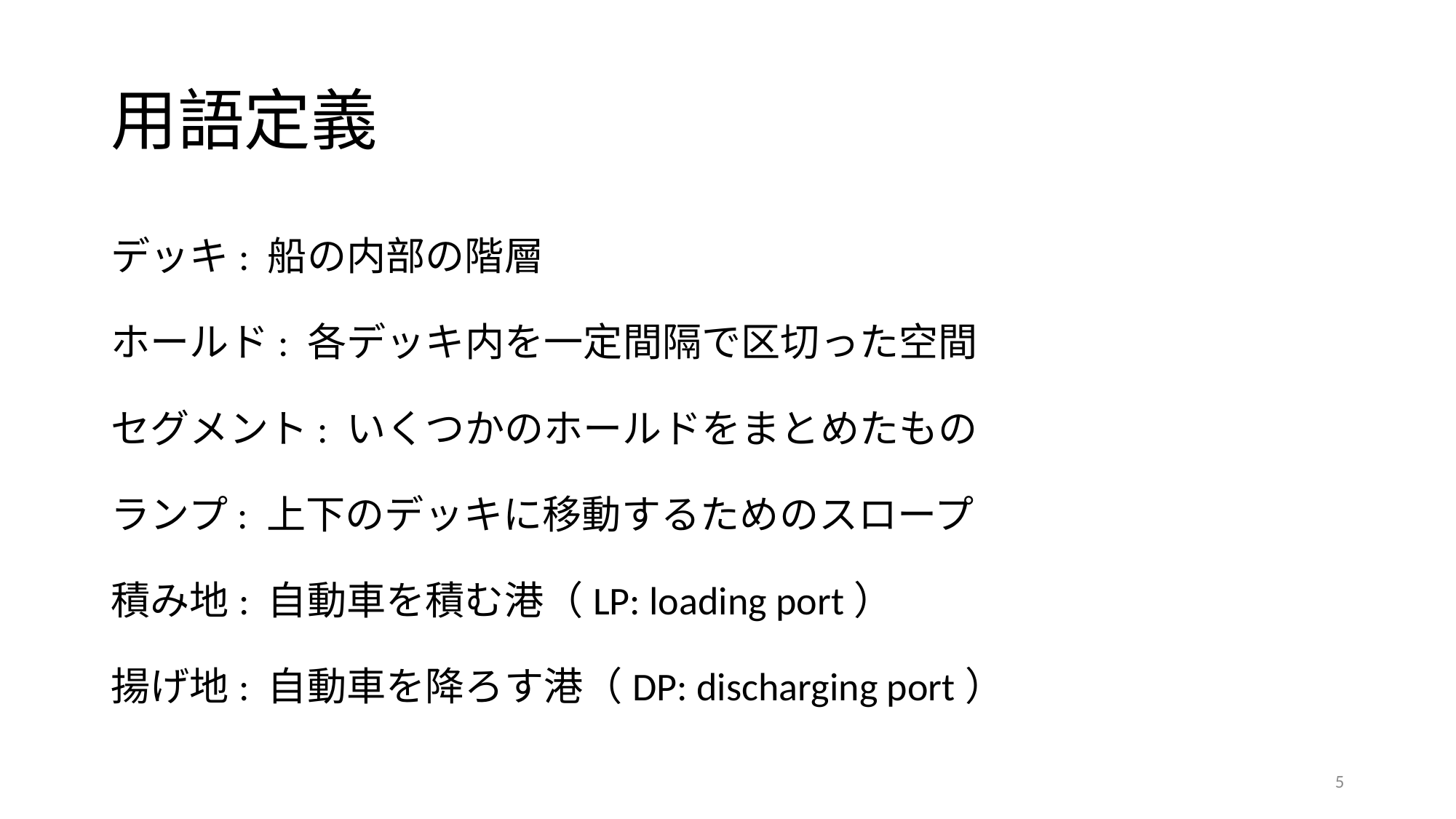

# 用語定義
デッキ: 船の内部の階層
ホールド: 各デッキ内を一定間隔で区切った空間
セグメント: いくつかのホールドをまとめたもの
ランプ: 上下のデッキに移動するためのスロープ
積み地: 自動車を積む港（LP: loading port）
揚げ地: 自動車を降ろす港（DP: discharging port）

5